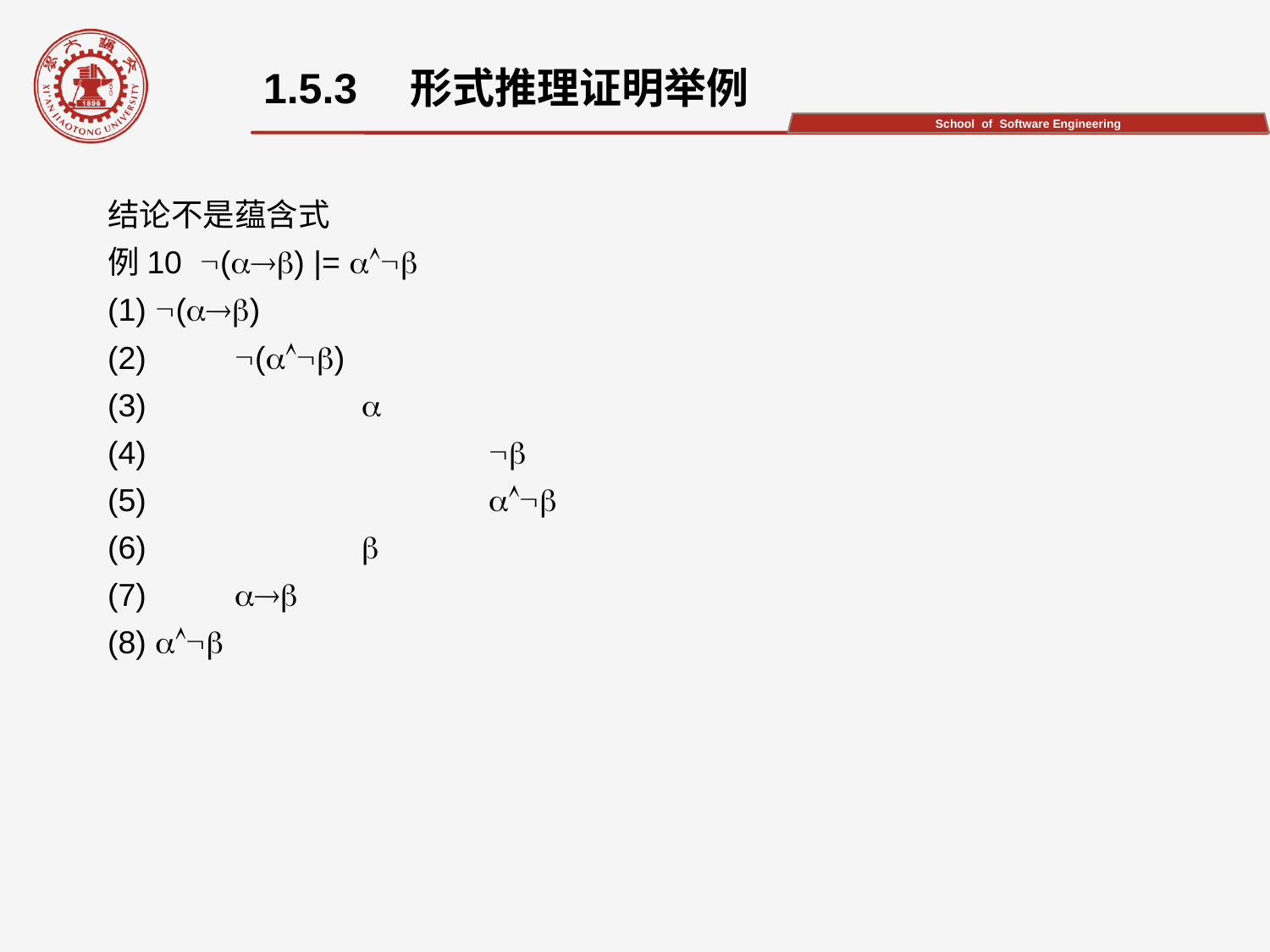

1.5.3　形式推理证明举例
结论不是蕴含式
例10  ¬(α→β) |= α∧¬β
(1) ¬(α→β)
(2)	¬(α∧¬β)
(3)		α
(4)			¬β
(5)	 		α∧¬β
(6)		β
(7)	α→β
(8) α∧¬β